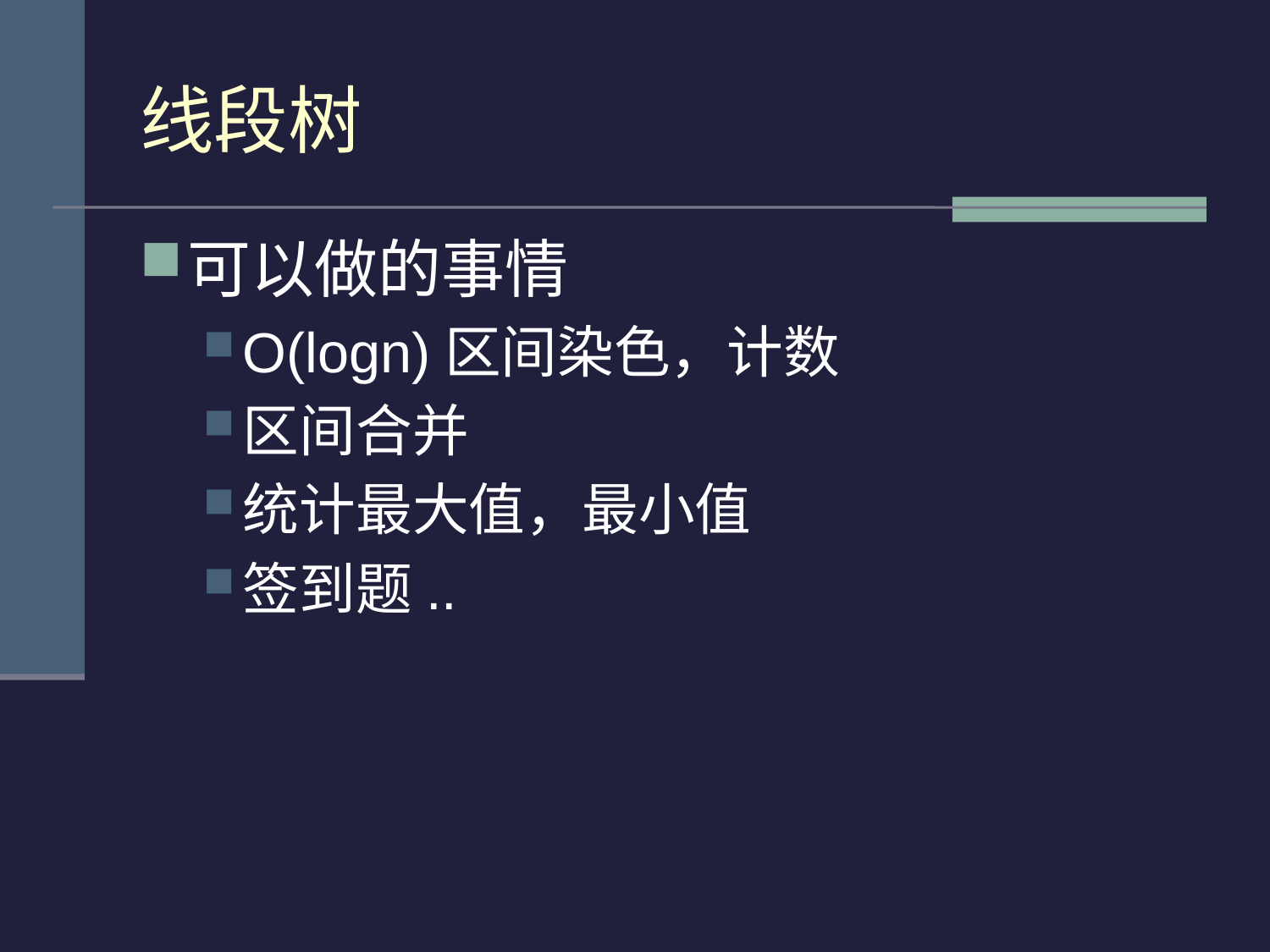

# 线段树
可以做的事情
O(logn)区间染色，计数
区间合并
统计最大值，最小值
签到题..